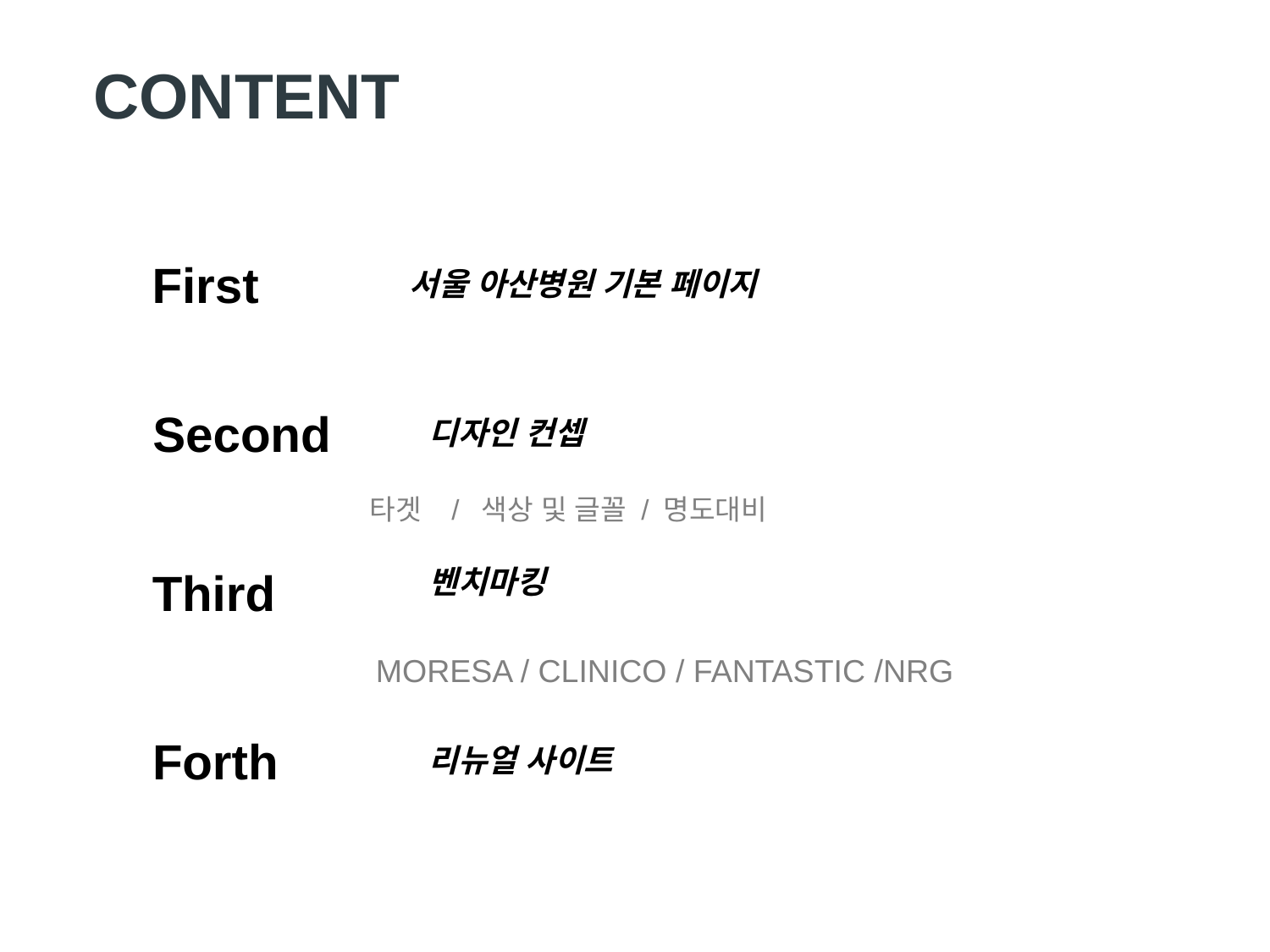

CONTENT
First
서울 아산병원 기본 페이지
Second
디자인 컨셉
타겟   /  색상 및 글꼴 / 명도대비

Third
벤치마킹
MORESA / CLINICO / FANTASTIC /NRG
Forth
리뉴얼 사이트